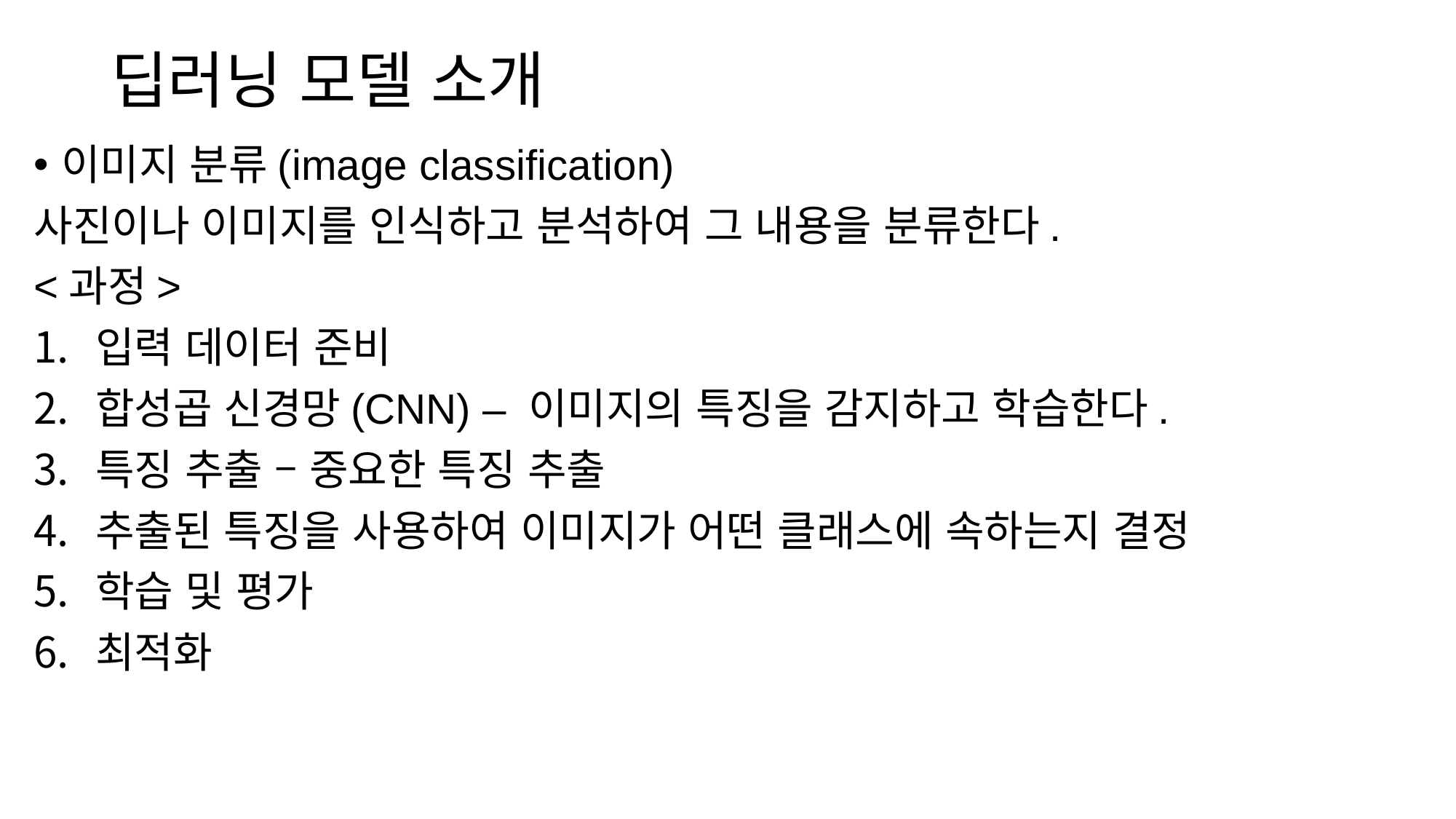

# 딥러닝 모델 소개
이미지 분류(image classification)
사진이나 이미지를 인식하고 분석하여 그 내용을 분류한다.
<과정>
입력 데이터 준비
합성곱 신경망(CNN) – 이미지의 특징을 감지하고 학습한다.
특징 추출 – 중요한 특징 추출
추출된 특징을 사용하여 이미지가 어떤 클래스에 속하는지 결정
학습 및 평가
최적화